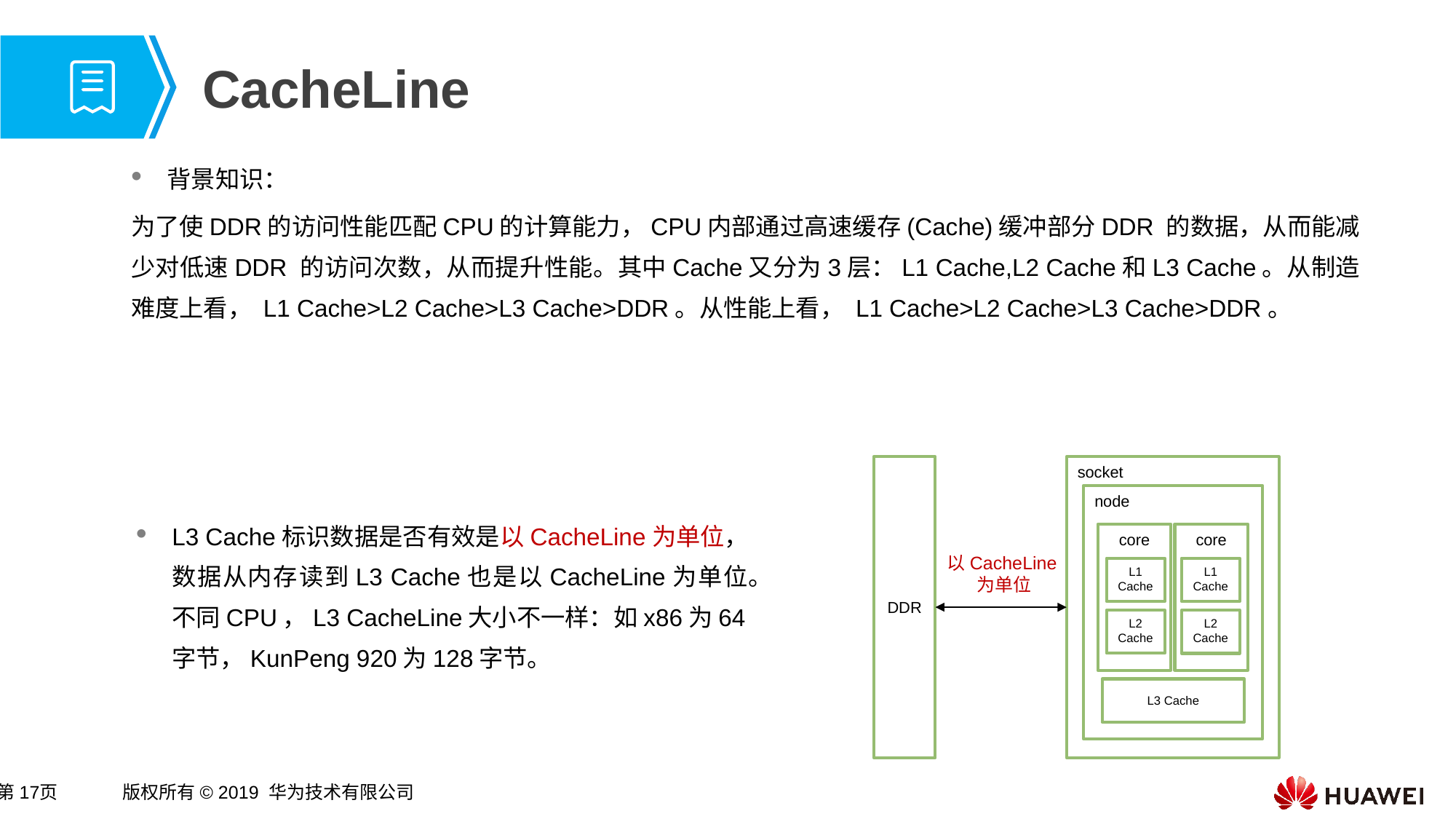

# CacheLine
背景知识：
为了使DDR的访问性能匹配CPU的计算能力，CPU内部通过高速缓存(Cache)缓冲部分DDR 的数据，从而能减少对低速DDR 的访问次数，从而提升性能。其中Cache又分为3层：L1 Cache,L2 Cache和L3 Cache。从制造难度上看， L1 Cache>L2 Cache>L3 Cache>DDR。从性能上看， L1 Cache>L2 Cache>L3 Cache>DDR。
DDR
socket
node
core
core
以CacheLine为单位
L1 Cache
L1 Cache
L2 Cache
L2 Cache
L3 Cache
L3 Cache标识数据是否有效是以CacheLine为单位，数据从内存读到L3 Cache也是以CacheLine为单位。不同CPU，L3 CacheLine大小不一样：如x86为64字节，KunPeng 920为128字节。